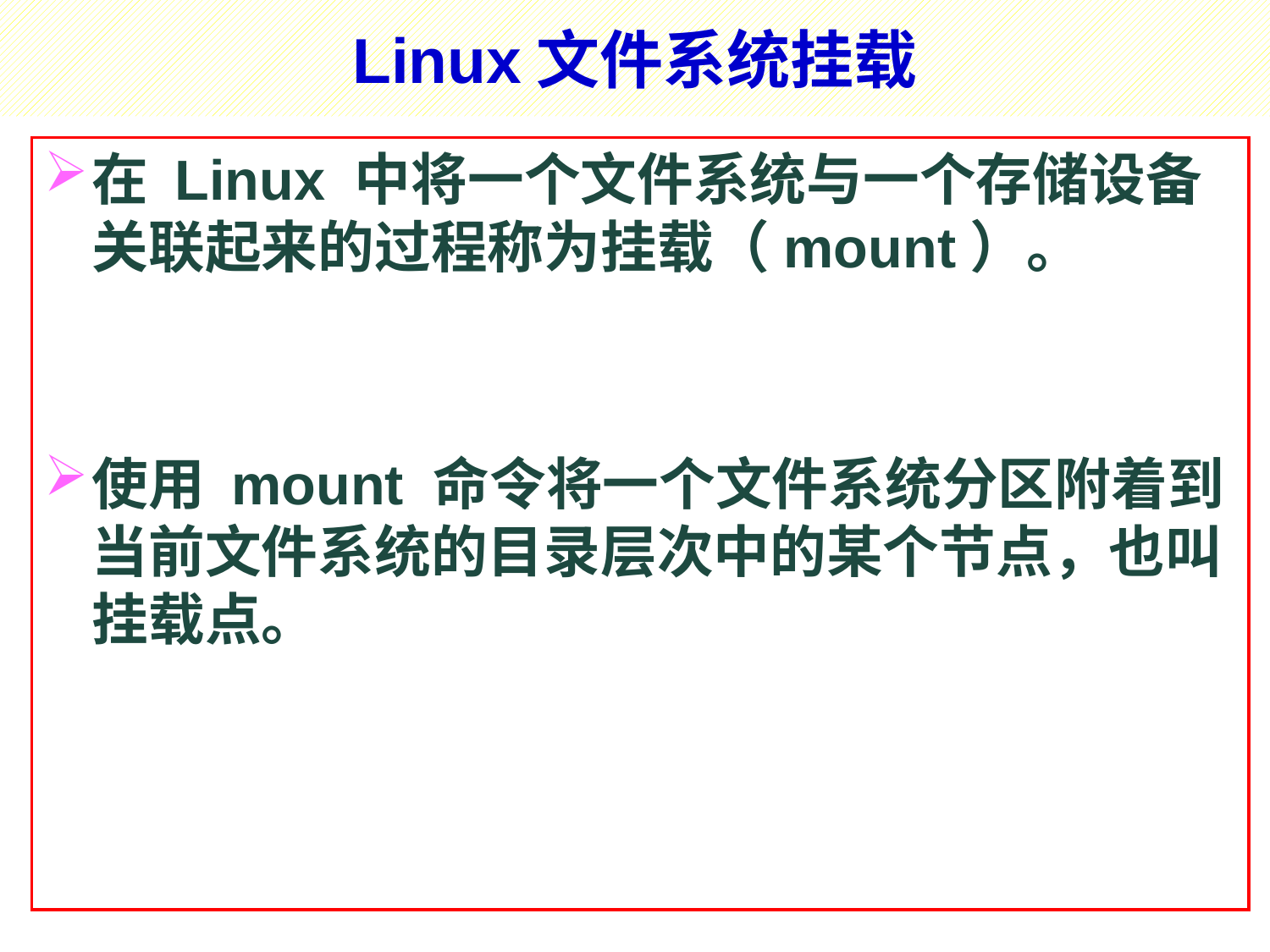

Linux文件系统挂载
在 Linux 中将一个文件系统与一个存储设备关联起来的过程称为挂载（mount）。

使用 mount 命令将一个文件系统分区附着到当前文件系统的目录层次中的某个节点，也叫挂载点。